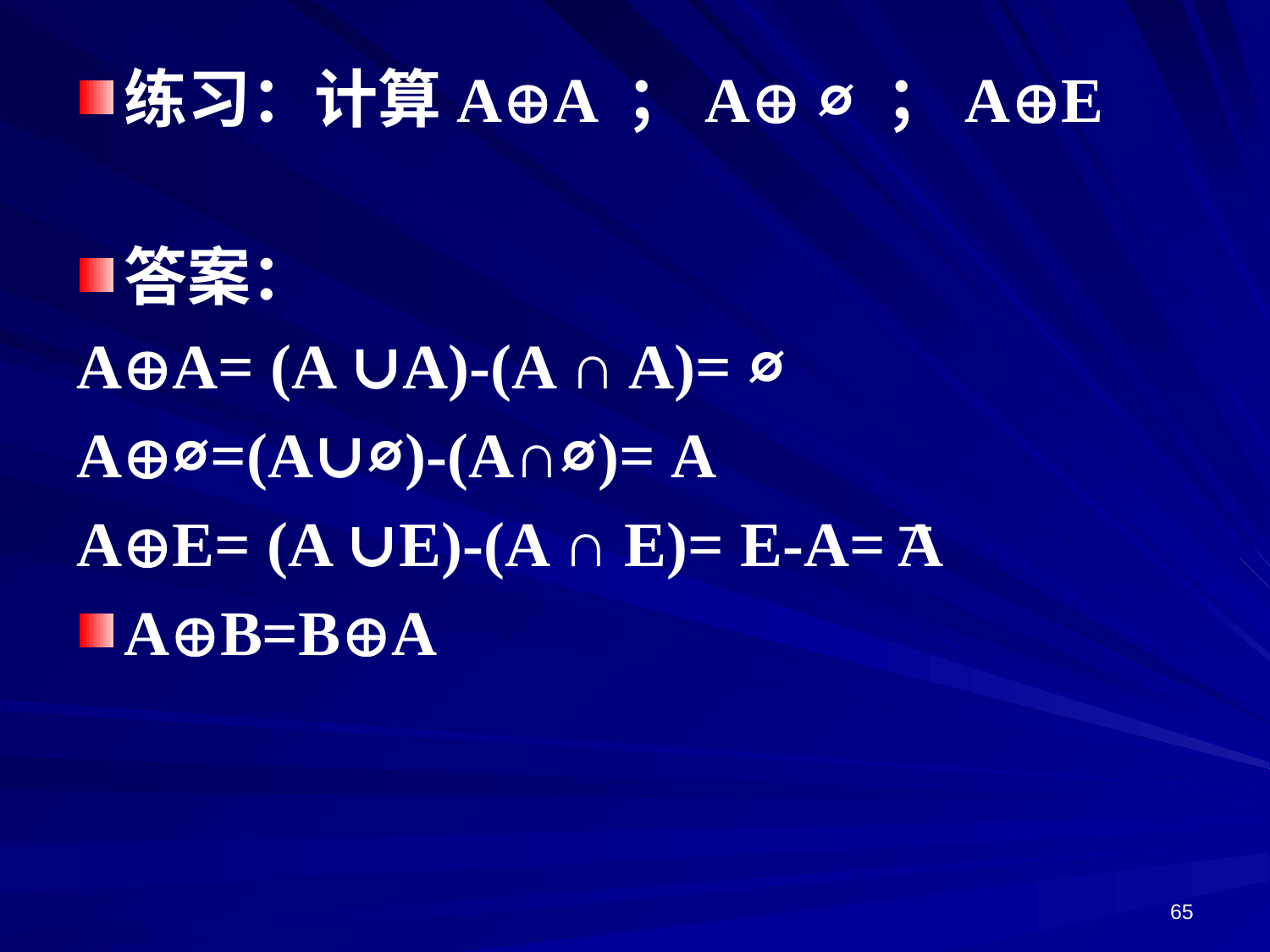

练习：计算A⊕A ；A⊕ ∅ ；A⊕E

答案：
A⊕A= (A ∪A)-(A ∩ A)= ∅
A⊕∅=(A∪∅)-(A∩∅)= A
A⊕E= (A ∪E)-(A ∩ E)= E-A= A
A⊕B=B⊕A

65